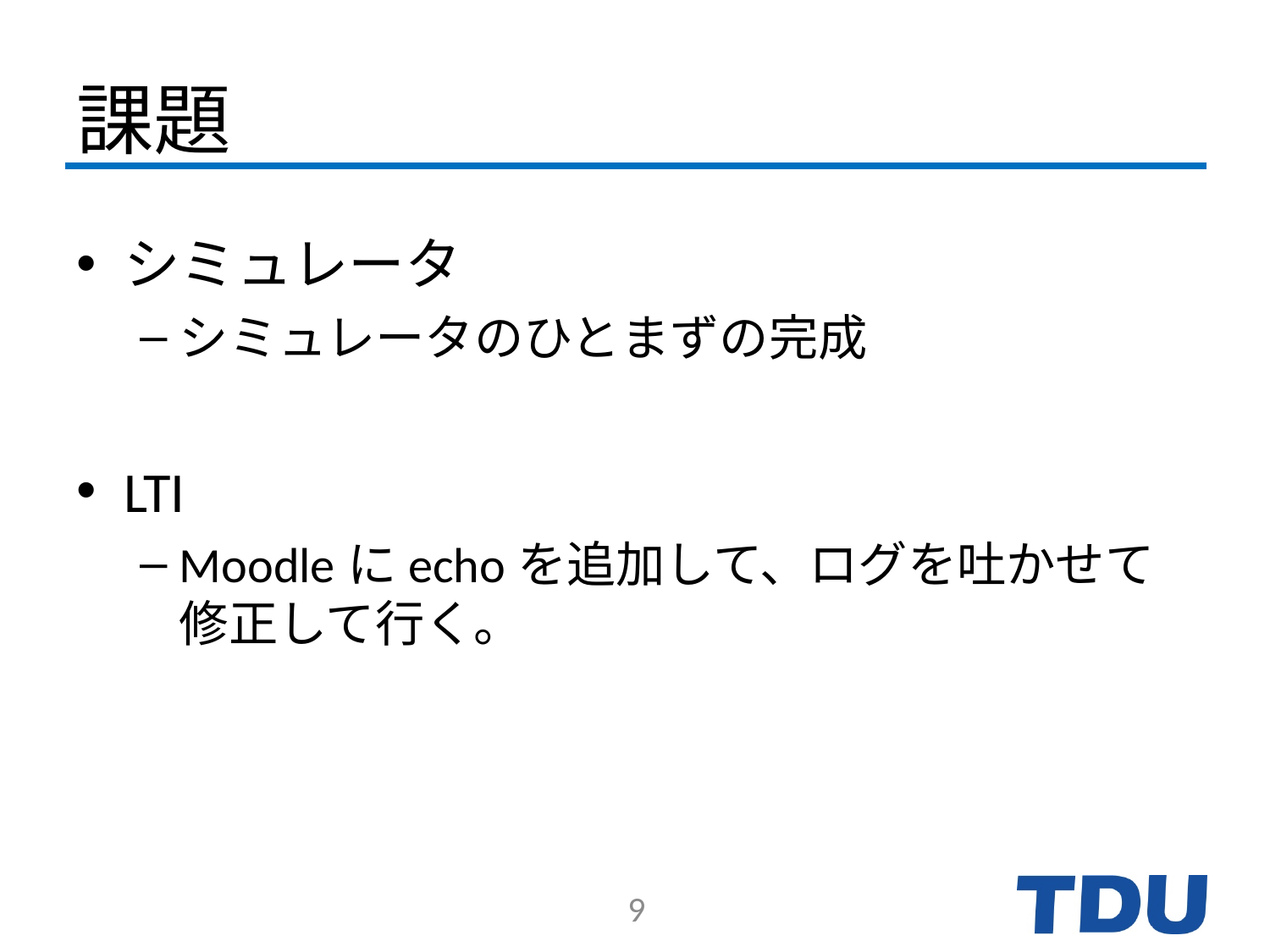

# 課題
シミュレータ
シミュレータのひとまずの完成

LTI
Moodleにechoを追加して、ログを吐かせて修正して行く。
9